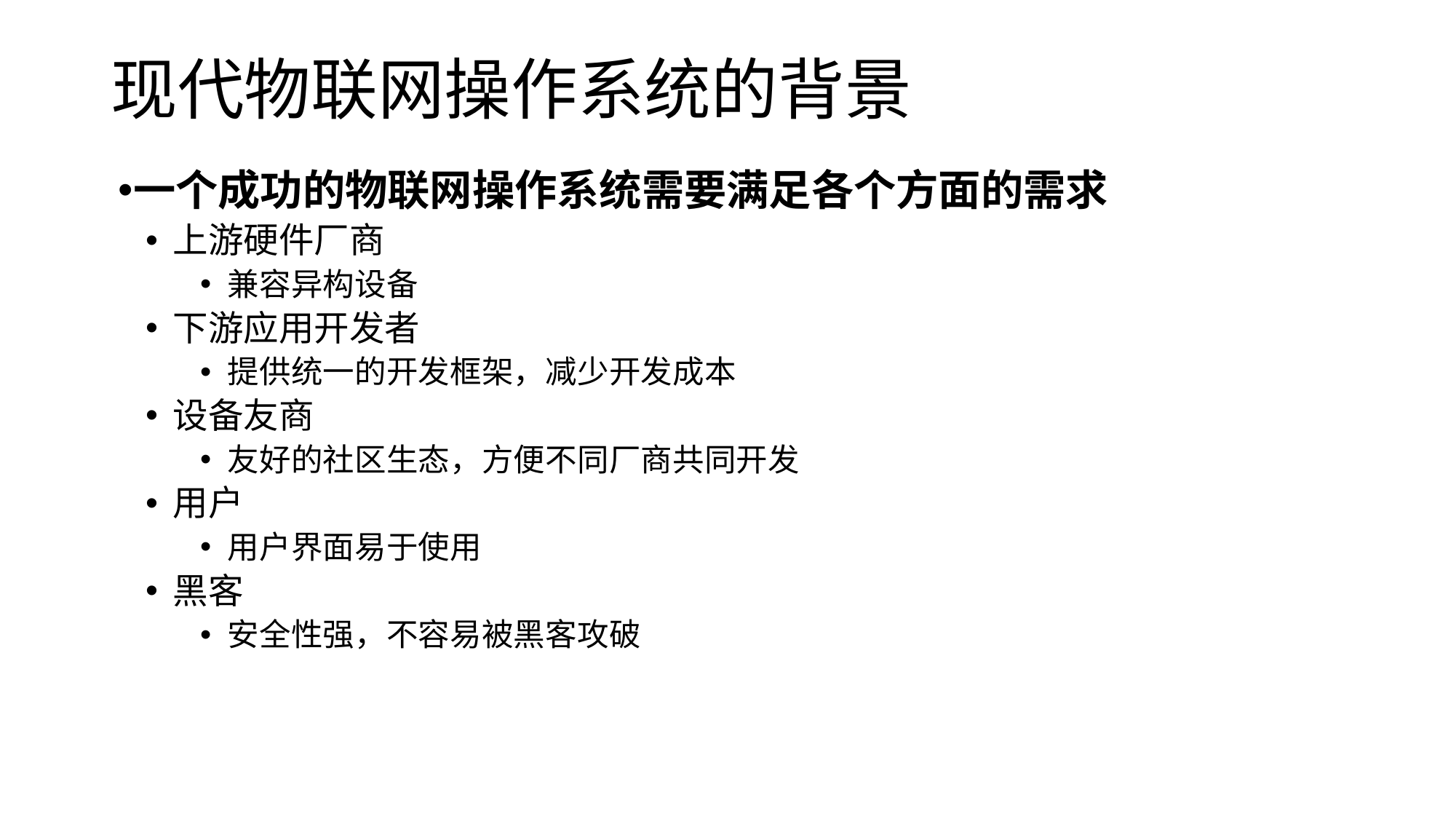

# 现代物联网操作系统的背景
一个成功的物联网操作系统需要满足各个方面的需求
上游硬件厂商
兼容异构设备
下游应用开发者
提供统一的开发框架，减少开发成本
设备友商
友好的社区生态，方便不同厂商共同开发
用户
用户界面易于使用
黑客
安全性强，不容易被黑客攻破
3